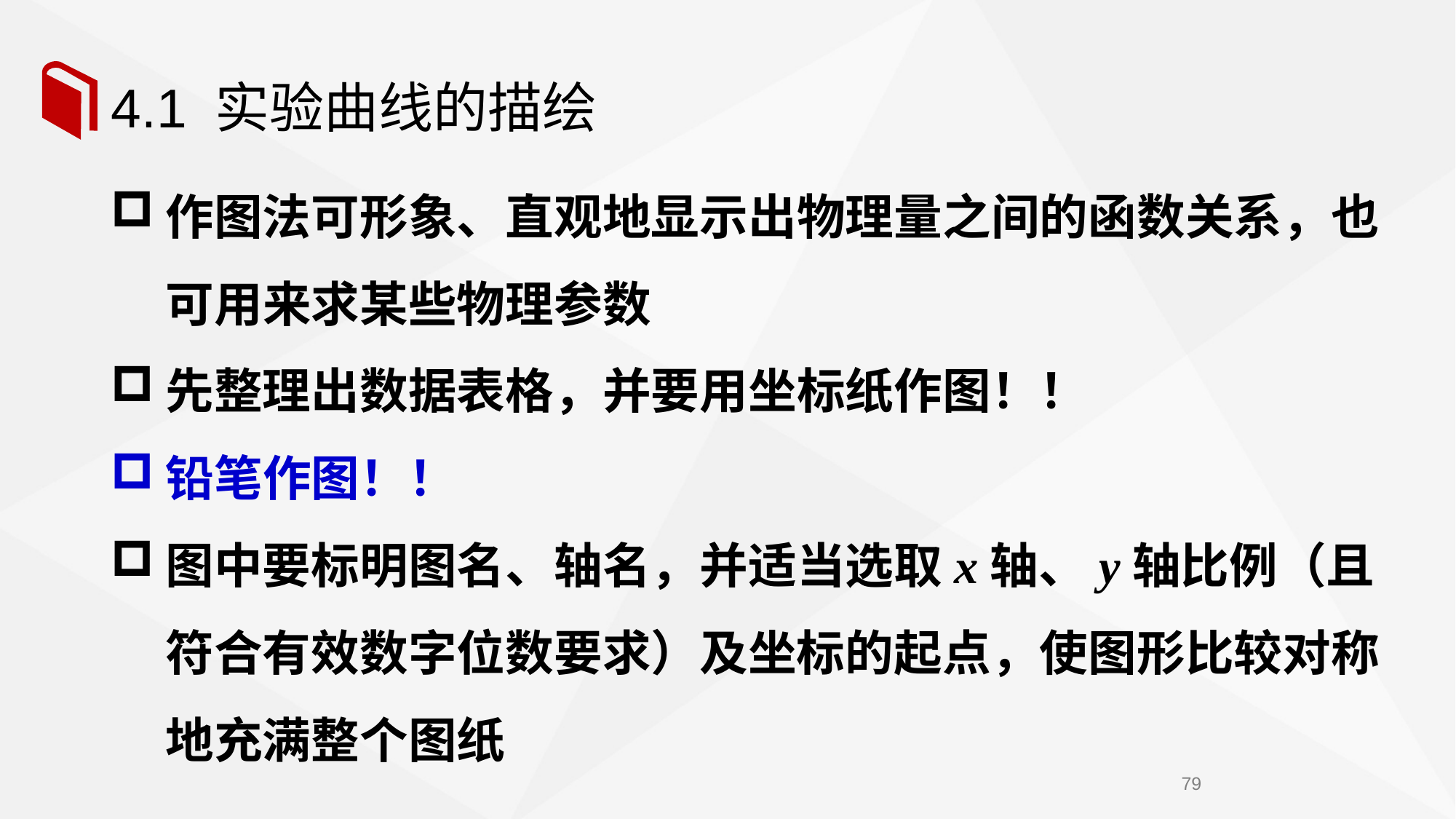

# 4.1 实验曲线的描绘
作图法可形象、直观地显示出物理量之间的函数关系，也可用来求某些物理参数
先整理出数据表格，并要用坐标纸作图！！
铅笔作图！！
图中要标明图名、轴名，并适当选取x轴、y轴比例（且符合有效数字位数要求）及坐标的起点，使图形比较对称地充满整个图纸
79